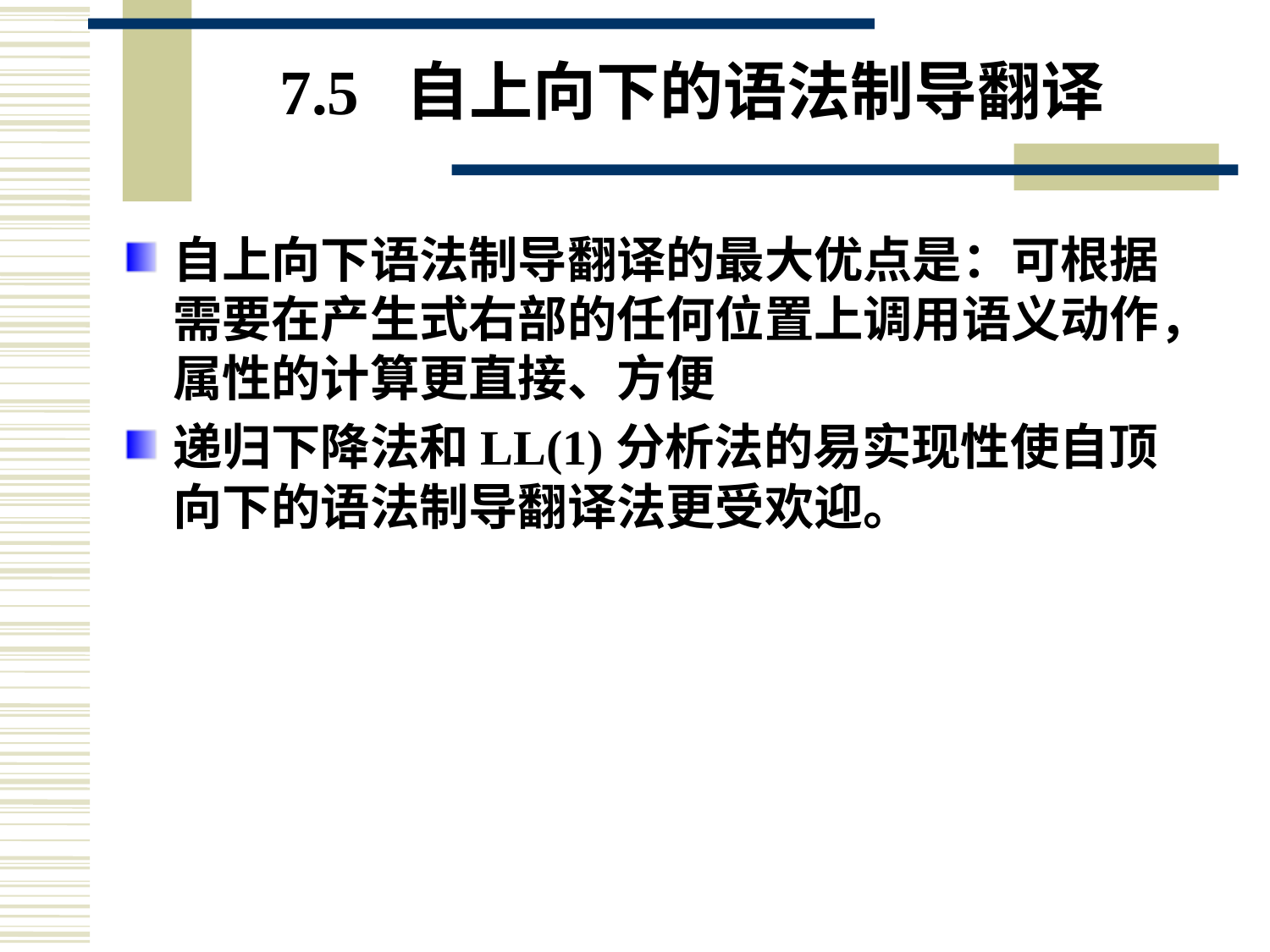

# 7.5  自上向下的语法制导翻译
自上向下语法制导翻译的最大优点是：可根据需要在产生式右部的任何位置上调用语义动作，属性的计算更直接、方便
递归下降法和LL(1)分析法的易实现性使自顶向下的语法制导翻译法更受欢迎。